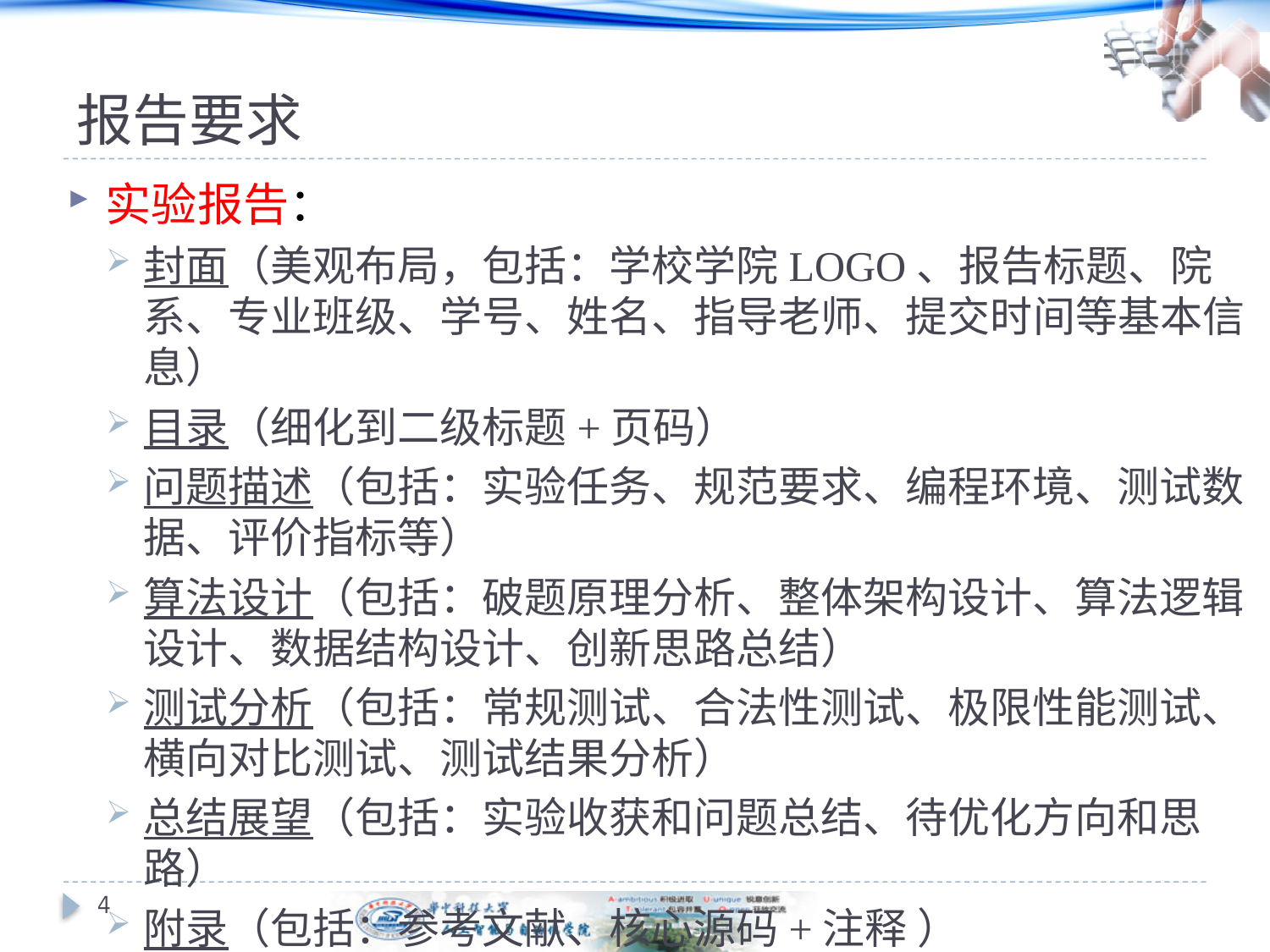

# 报告要求
实验报告：
封面（美观布局，包括：学校学院LOGO、报告标题、院系、专业班级、学号、姓名、指导老师、提交时间等基本信息）
目录（细化到二级标题+页码）
问题描述（包括：实验任务、规范要求、编程环境、测试数据、评价指标等）
算法设计（包括：破题原理分析、整体架构设计、算法逻辑设计、数据结构设计、创新思路总结）
测试分析（包括：常规测试、合法性测试、极限性能测试、横向对比测试、测试结果分析）
总结展望（包括：实验收获和问题总结、待优化方向和思路）
附录（包括：参考文献、核心源码+注释 ）
4